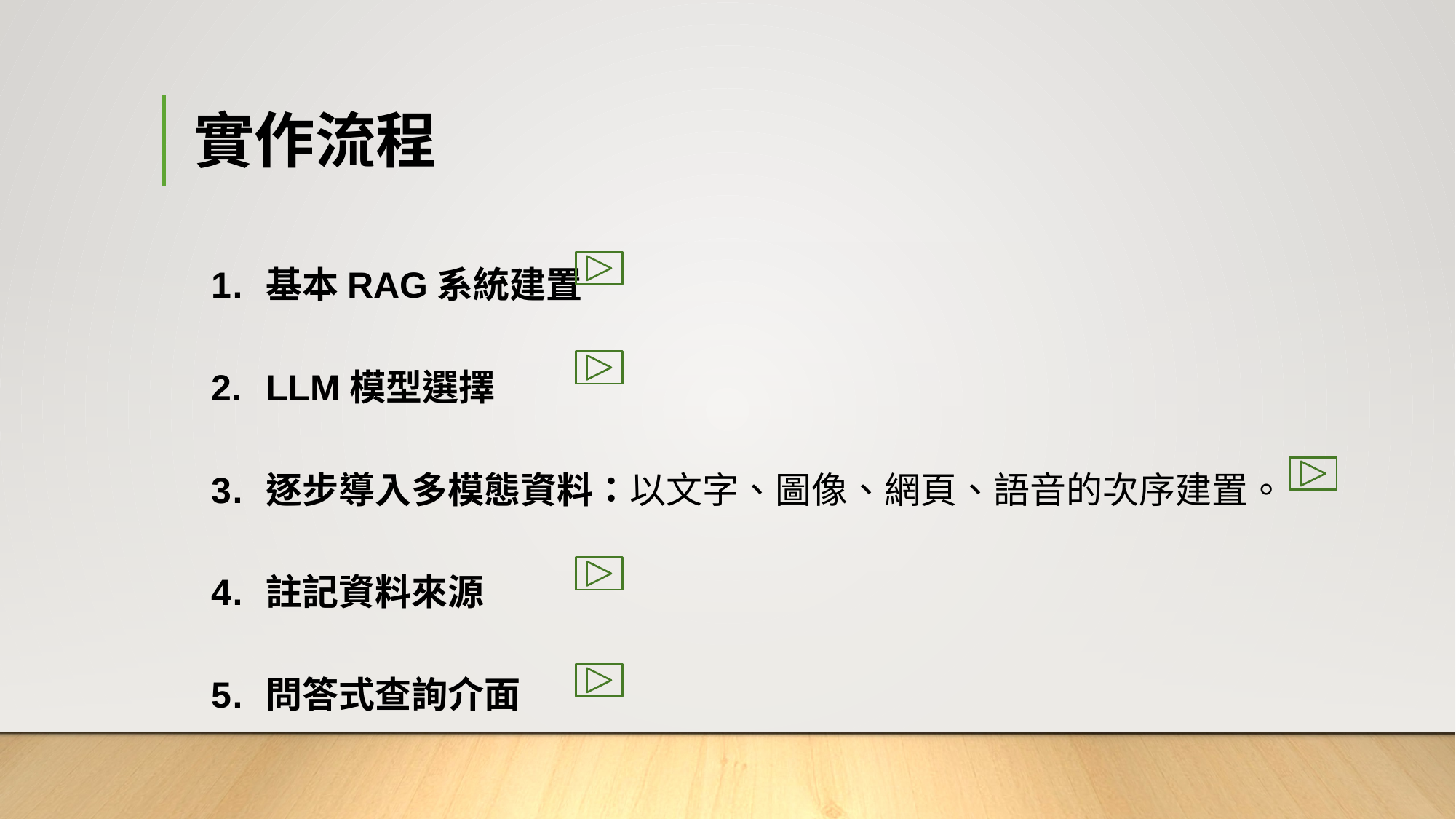

# 實作流程
基本RAG系統建置
LLM模型選擇
逐步導入多模態資料：以文字、圖像、網頁、語音的次序建置。
註記資料來源
問答式查詢介面